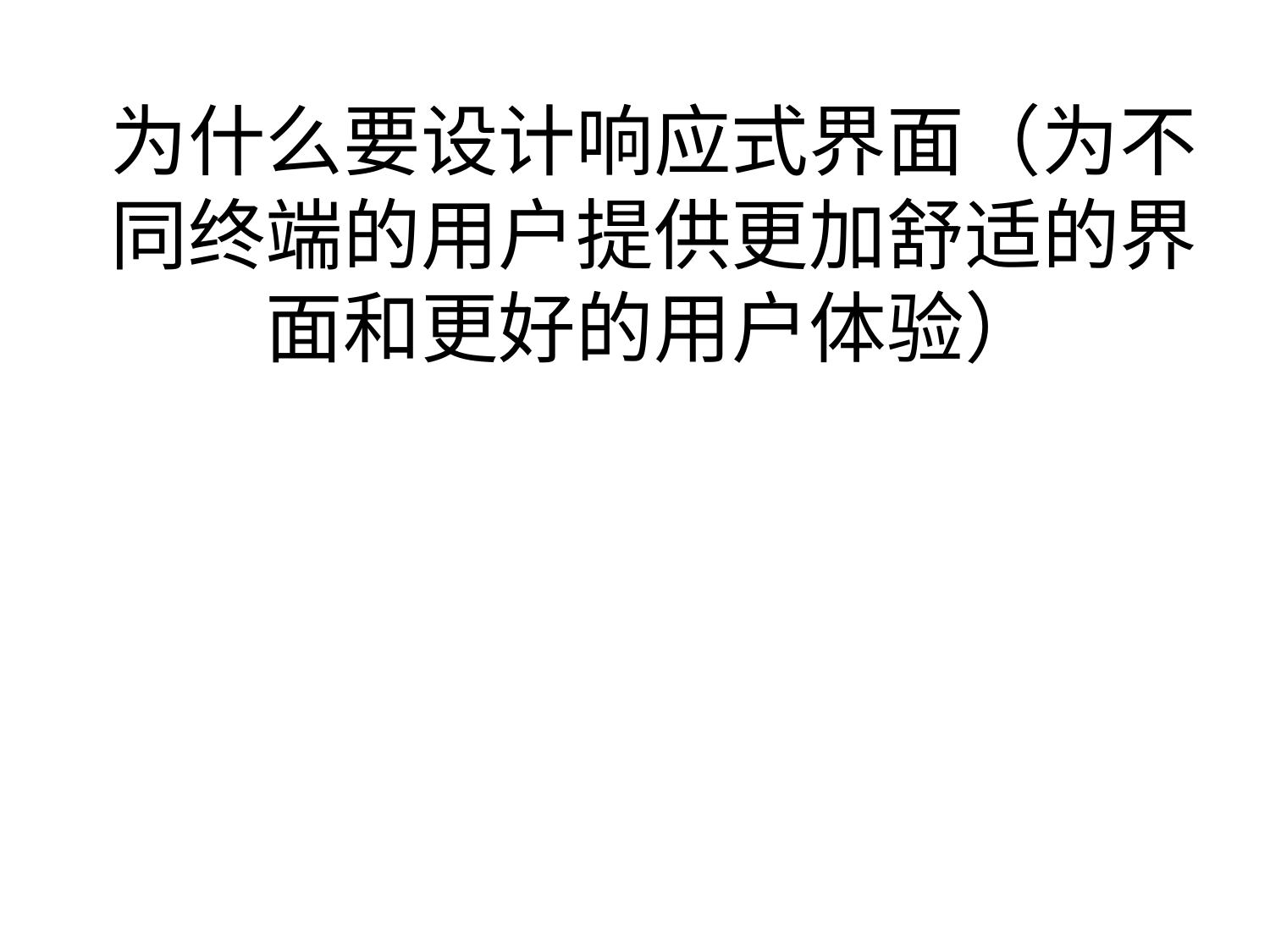

# 为什么要设计响应式界面（为不同终端的用户提供更加舒适的界面和更好的用户体验）